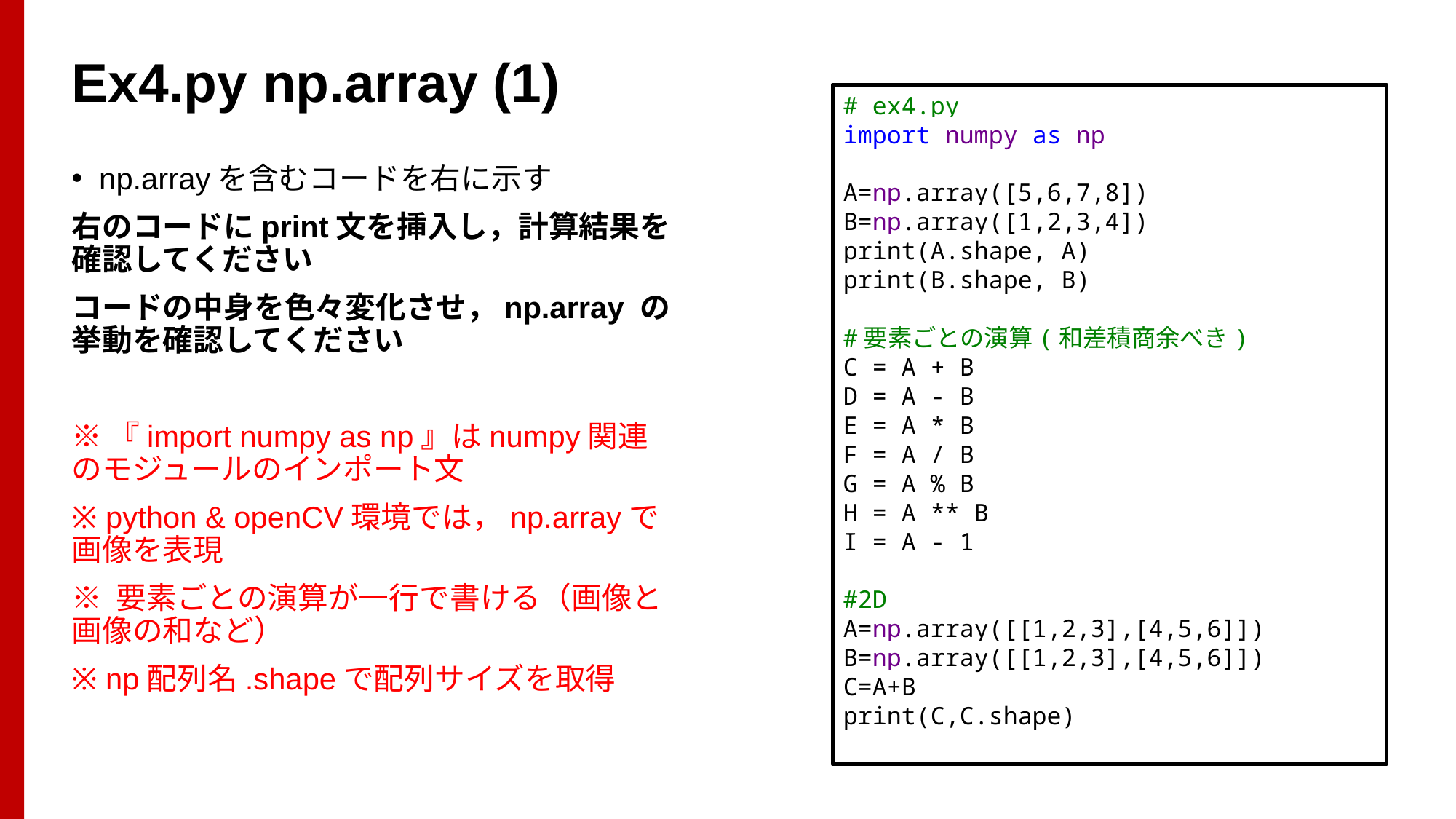

# Ex4.py np.array (1)
# ex4.py
import numpy as np

A=np.array([5,6,7,8])
B=np.array([1,2,3,4])
print(A.shape, A)
print(B.shape, B)

#要素ごとの演算(和差積商余べき)
C = A + B
D = A - B
E = A * B
F = A / B
G = A % B
H = A ** B
I = A - 1

#2D
A=np.array([[1,2,3],[4,5,6]])
B=np.array([[1,2,3],[4,5,6]])
C=A+B
print(C,C.shape)

np.arrayを含むコードを右に示す
右のコードにprint文を挿入し，計算結果を確認してください
コードの中身を色々変化させ，np.array の挙動を確認してください

※『import numpy as np』はnumpy関連のモジュールのインポート文
※ python & openCV環境では，np.arrayで画像を表現
※ 要素ごとの演算が一行で書ける（画像と画像の和など）
※ np配列名.shapeで配列サイズを取得